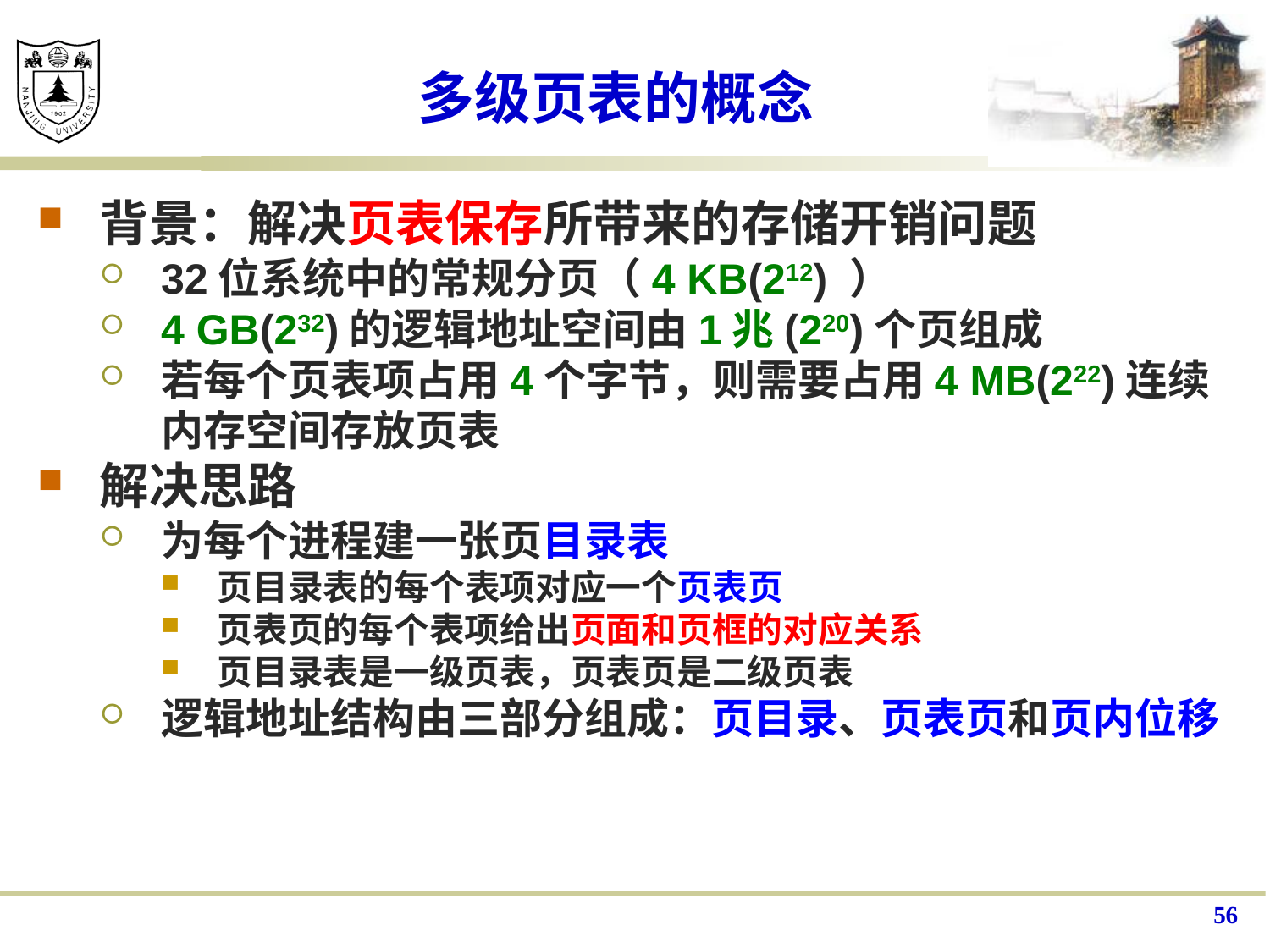

# 多级页表的概念
背景：解决页表保存所带来的存储开销问题
32位系统中的常规分页（4 KB(212) ）
4 GB(232)的逻辑地址空间由1兆(220)个页组成
若每个页表项占用4个字节，则需要占用4 MB(222)连续内存空间存放页表
解决思路
为每个进程建一张页目录表
页目录表的每个表项对应一个页表页
页表页的每个表项给出页面和页框的对应关系
页目录表是一级页表，页表页是二级页表
逻辑地址结构由三部分组成：页目录、页表页和页内位移

56